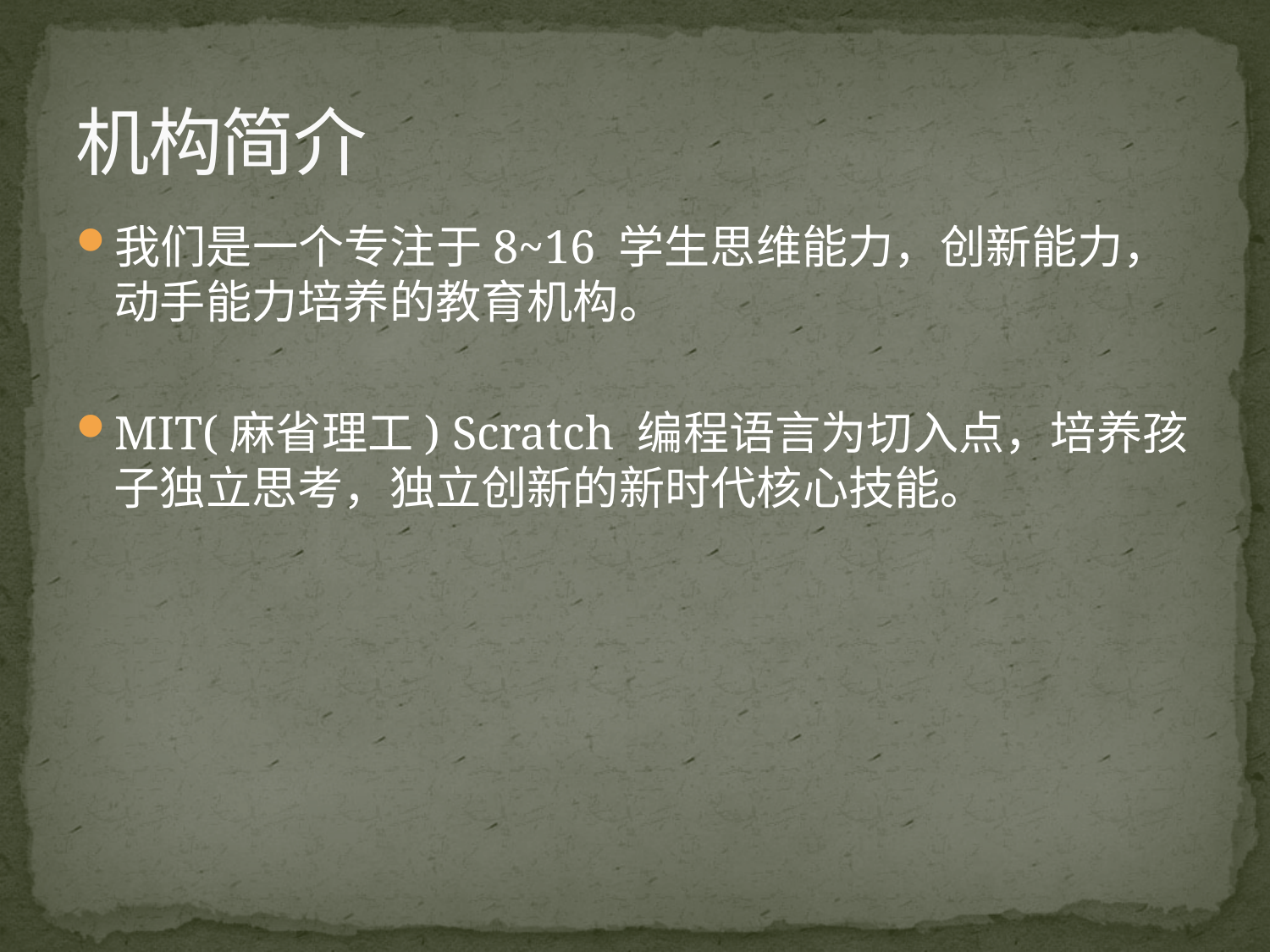

# 机构简介
我们是一个专注于8~16 学生思维能力，创新能力，动手能力培养的教育机构。

MIT(麻省理工) Scratch 编程语言为切入点，培养孩子独立思考，独立创新的新时代核心技能。